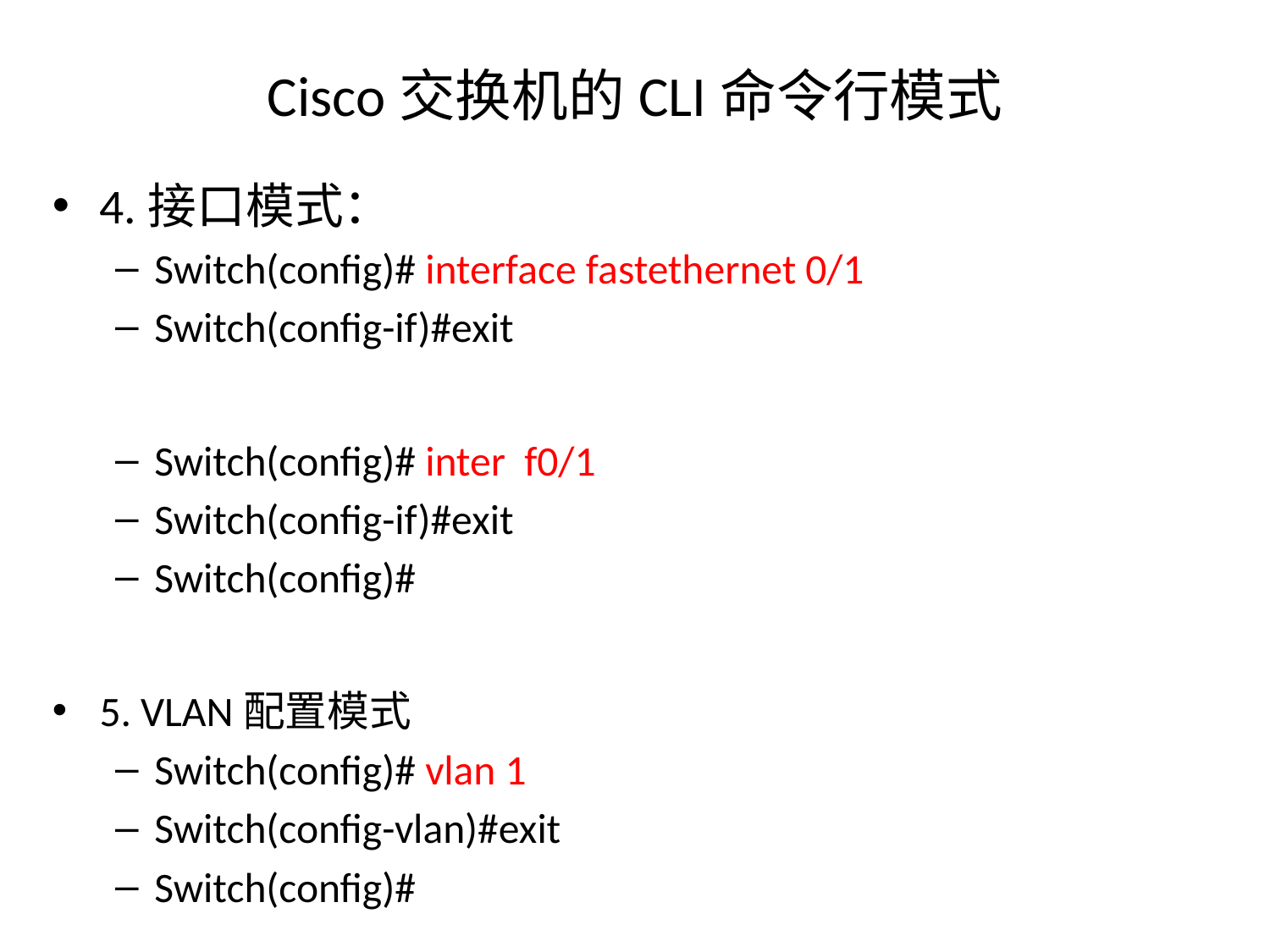

# Cisco交换机的CLI命令行模式
4.接口模式：
Switch(config)# interface fastethernet 0/1
Switch(config-if)#exit

Switch(config)# inter  f0/1
Switch(config-if)#exit
Switch(config)#

5. VLAN配置模式
Switch(config)# vlan 1
Switch(config-vlan)#exit
Switch(config)#